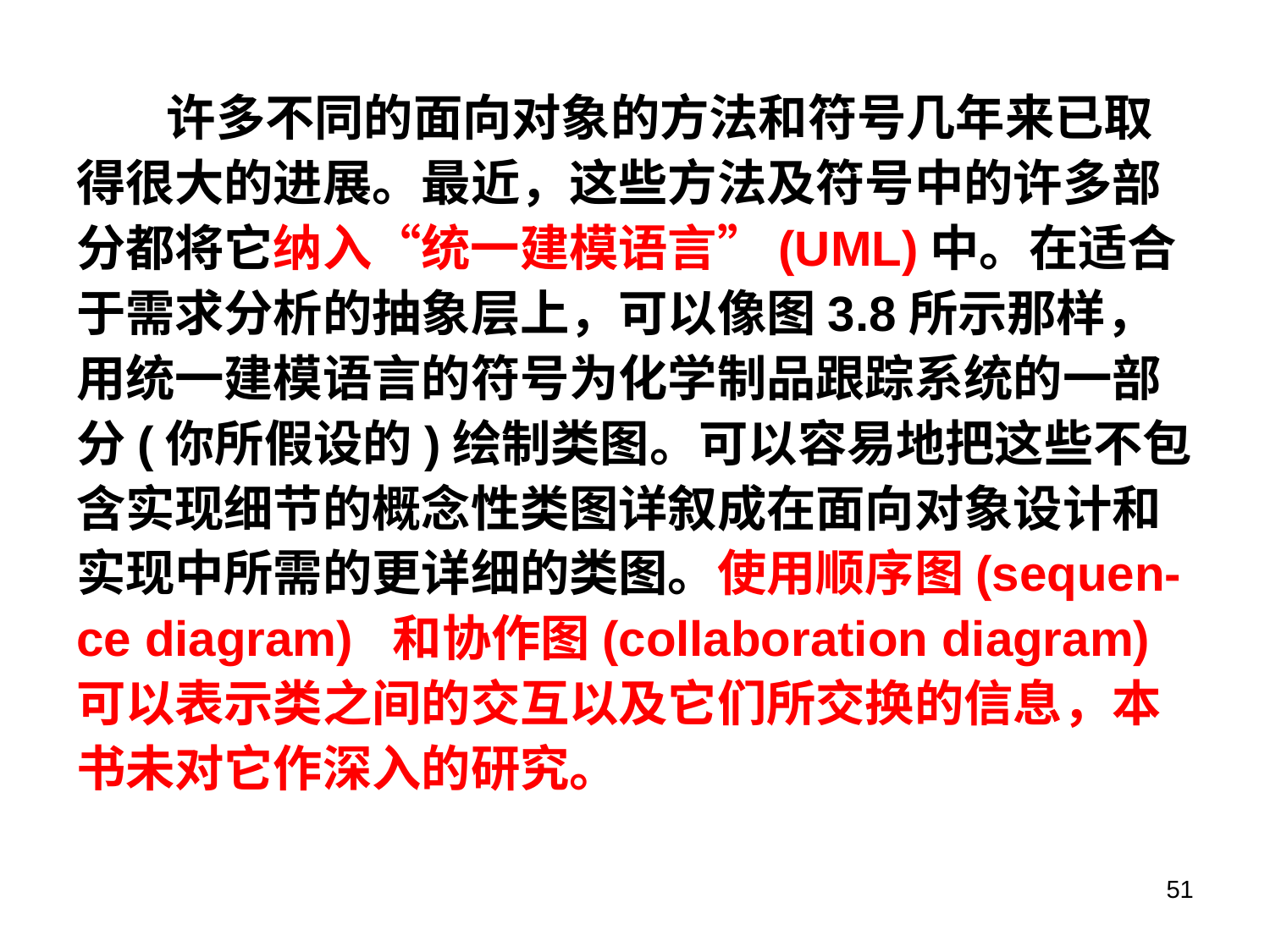

许多不同的面向对象的方法和符号几年来已取得很大的进展。最近，这些方法及符号中的许多部分都将它纳入“统一建模语言”(UML)中。在适合于需求分析的抽象层上，可以像图3.8所示那样，用统一建模语言的符号为化学制品跟踪系统的一部分(你所假设的)绘制类图。可以容易地把这些不包含实现细节的概念性类图详叙成在面向对象设计和实现中所需的更详细的类图。使用顺序图(sequen-ce diagram)  和协作图(collaboration diagram)可以表示类之间的交互以及它们所交换的信息，本书未对它作深入的研究。

51